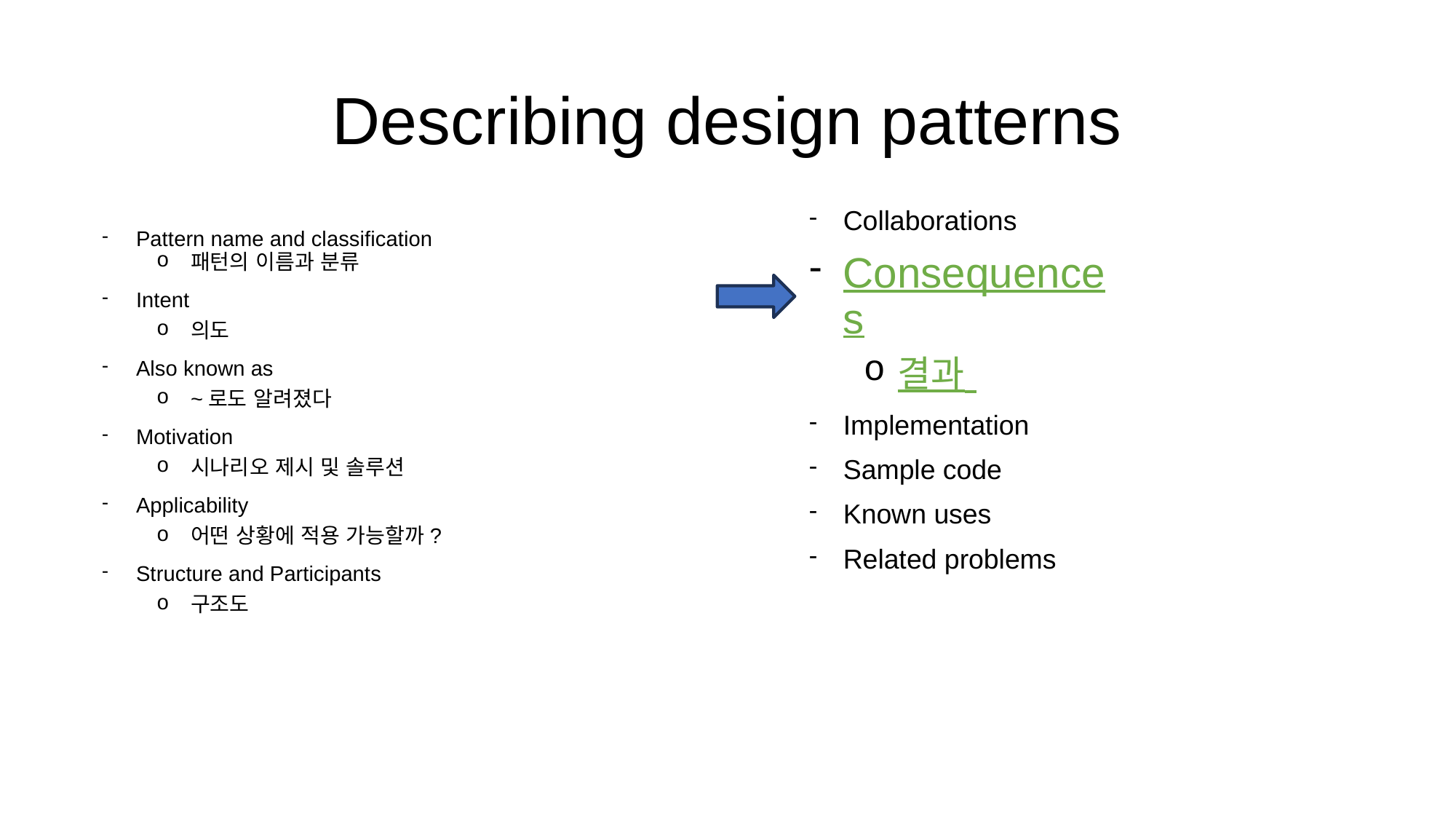

# Describing design patterns
Collaborations
Consequences
결과
Implementation
Sample code
Known uses
Related problems

Pattern name and classification
패턴의 이름과 분류
Intent
의도
Also known as
~로도 알려졌다
Motivation
시나리오 제시 및 솔루션
Applicability
어떤 상황에 적용 가능할까?
Structure and Participants
구조도